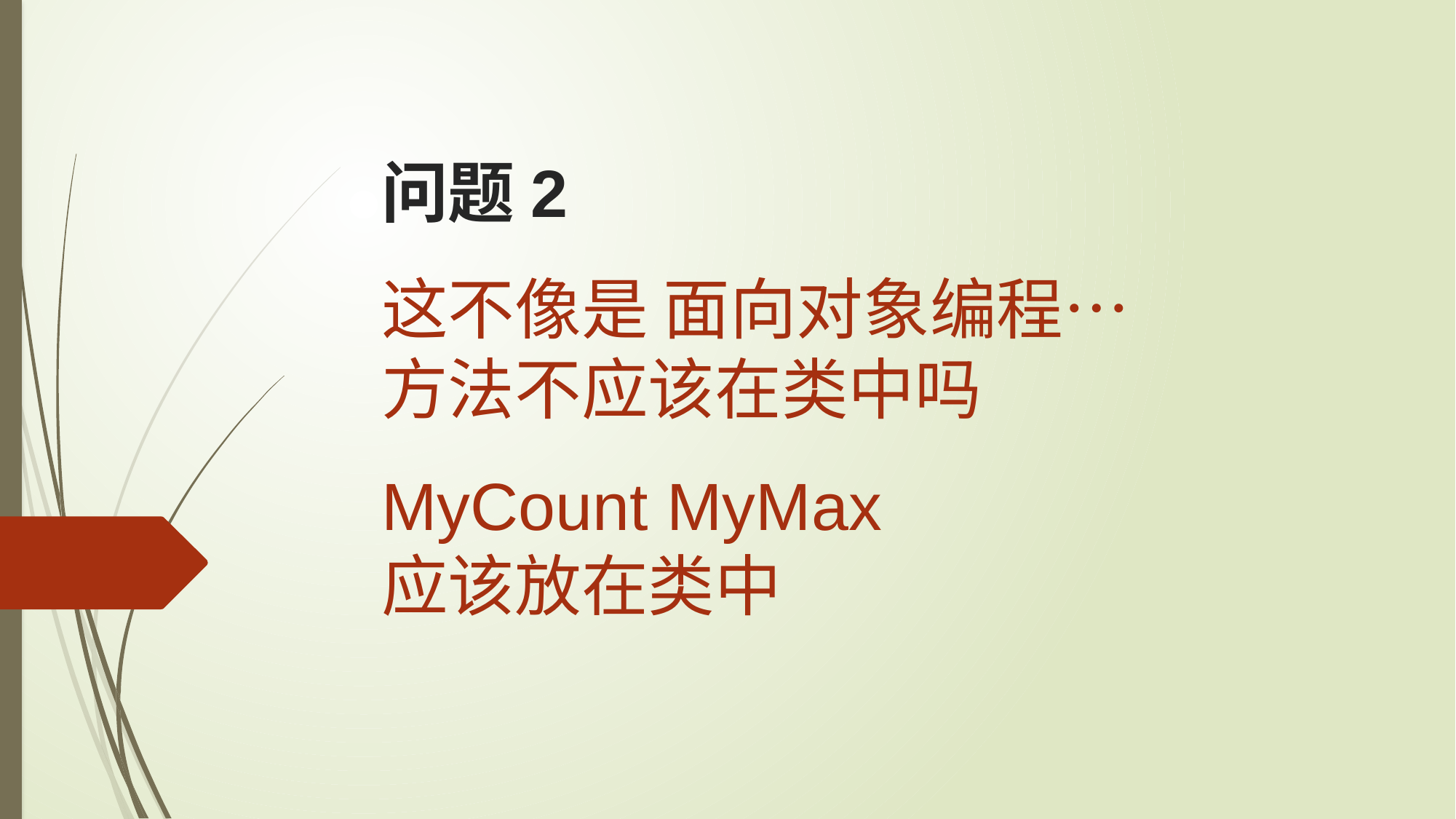

问题2

这不像是 面向对象编程…
方法不应该在类中吗

MyCount MyMax
应该放在类中